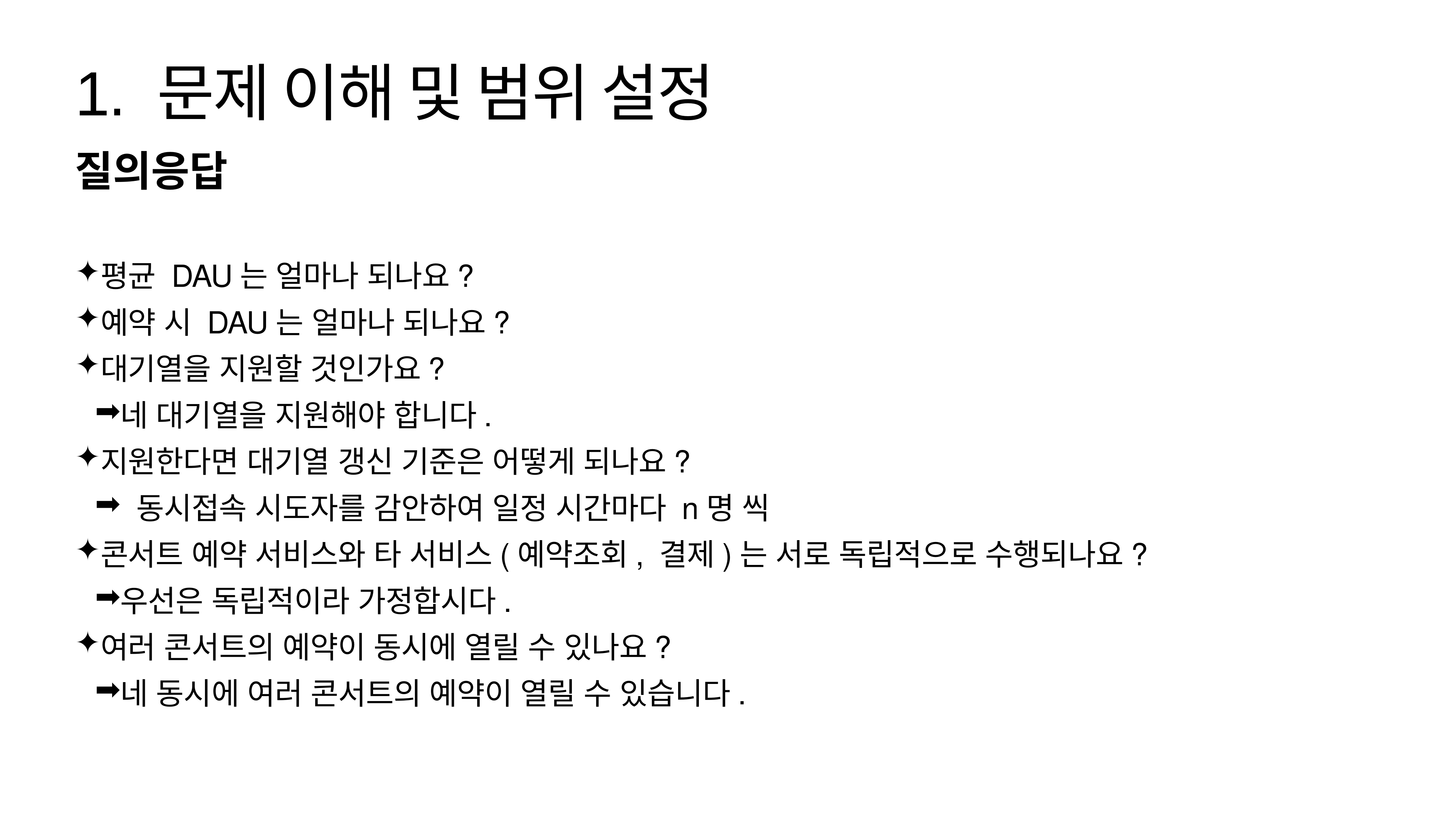

# 1. 문제 이해 및 범위 설정
질의응답
평균 DAU는 얼마나 되나요?
예약 시 DAU는 얼마나 되나요?
대기열을 지원할 것인가요?
네 대기열을 지원해야 합니다.
지원한다면 대기열 갱신 기준은 어떻게 되나요?
 동시접속 시도자를 감안하여 일정 시간마다 n명 씩
콘서트 예약 서비스와 타 서비스(예약조회, 결제)는 서로 독립적으로 수행되나요?
우선은 독립적이라 가정합시다.
여러 콘서트의 예약이 동시에 열릴 수 있나요?
네 동시에 여러 콘서트의 예약이 열릴 수 있습니다.